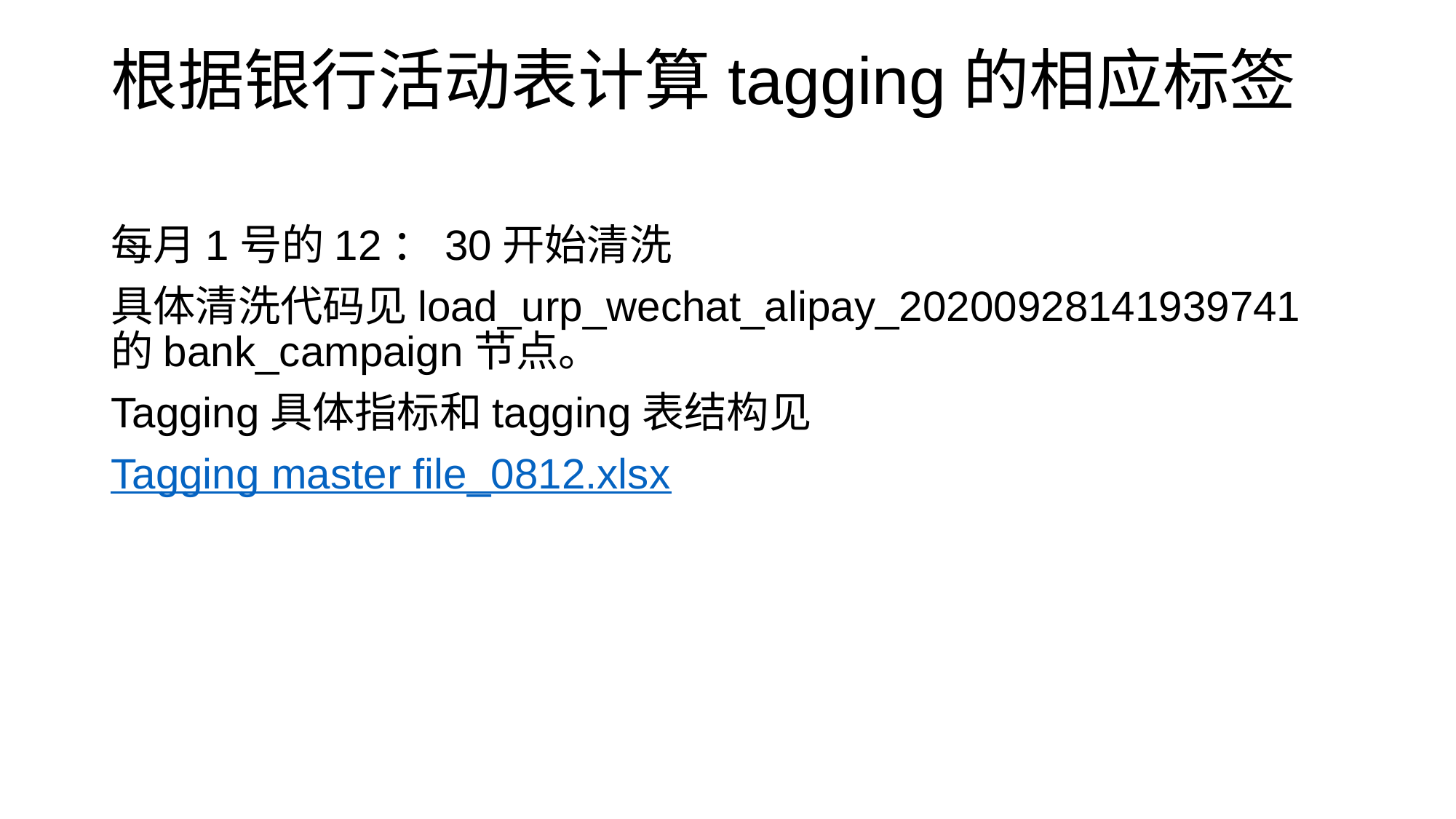

# 根据银行活动表计算tagging的相应标签
每月1号的12：30开始清洗
具体清洗代码见load_urp_wechat_alipay_20200928141939741的bank_campaign节点。
Tagging具体指标和tagging表结构见
Tagging master file_0812.xlsx